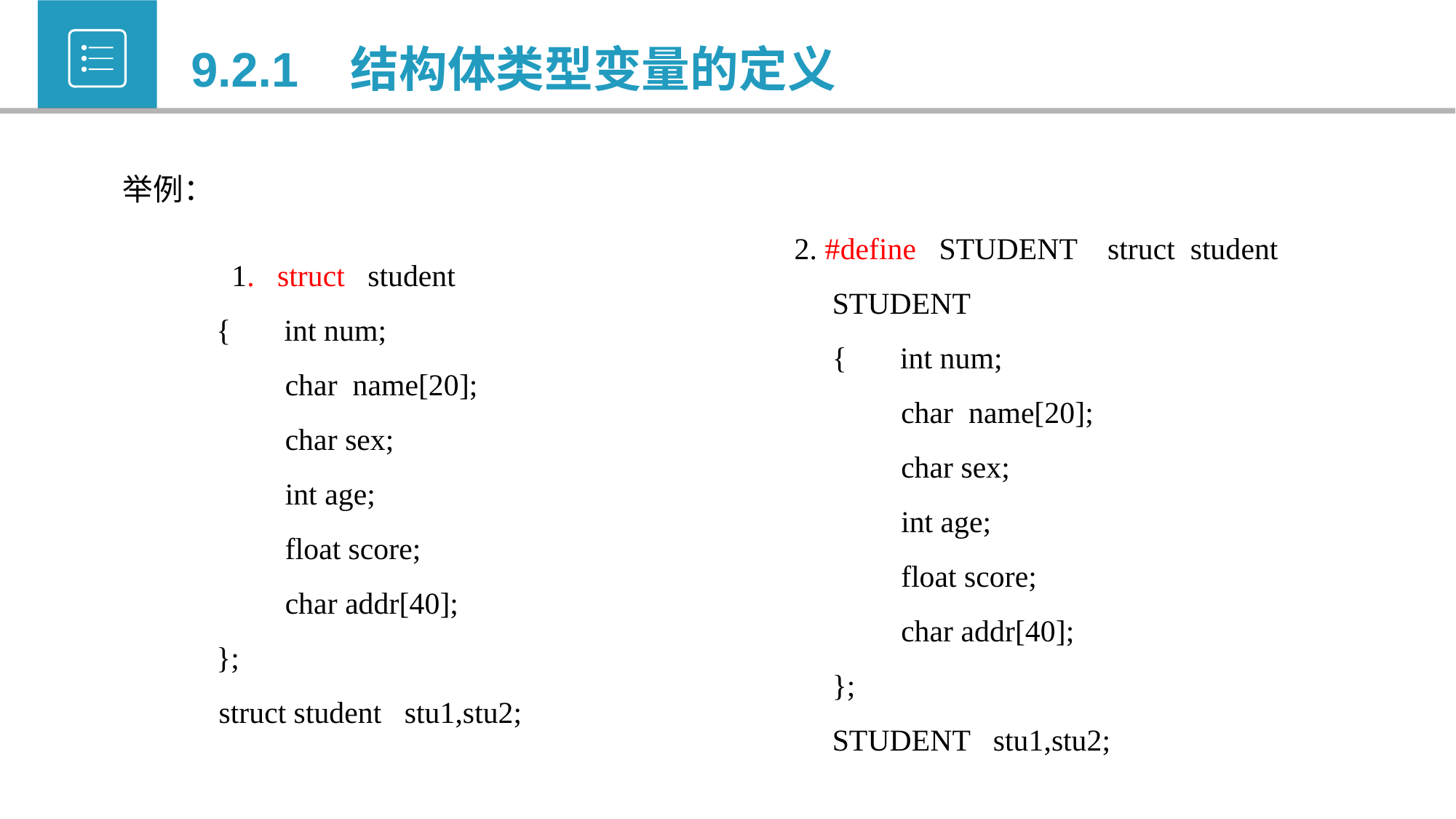

9.2.1   结构体类型变量的定义
举例：
2. #define   STUDENT    struct  student
        STUDENT
        {       int num;
                 char  name[20];
                 char sex;
                 int age;
                 float score;
                 char addr[40];
        };
        STUDENT   stu1,stu2;
1.   struct   student
        {       int num;
                 char  name[20];
                 char sex;
                 int age;
                 float score;
                 char addr[40];
        };
        struct student   stu1,stu2;